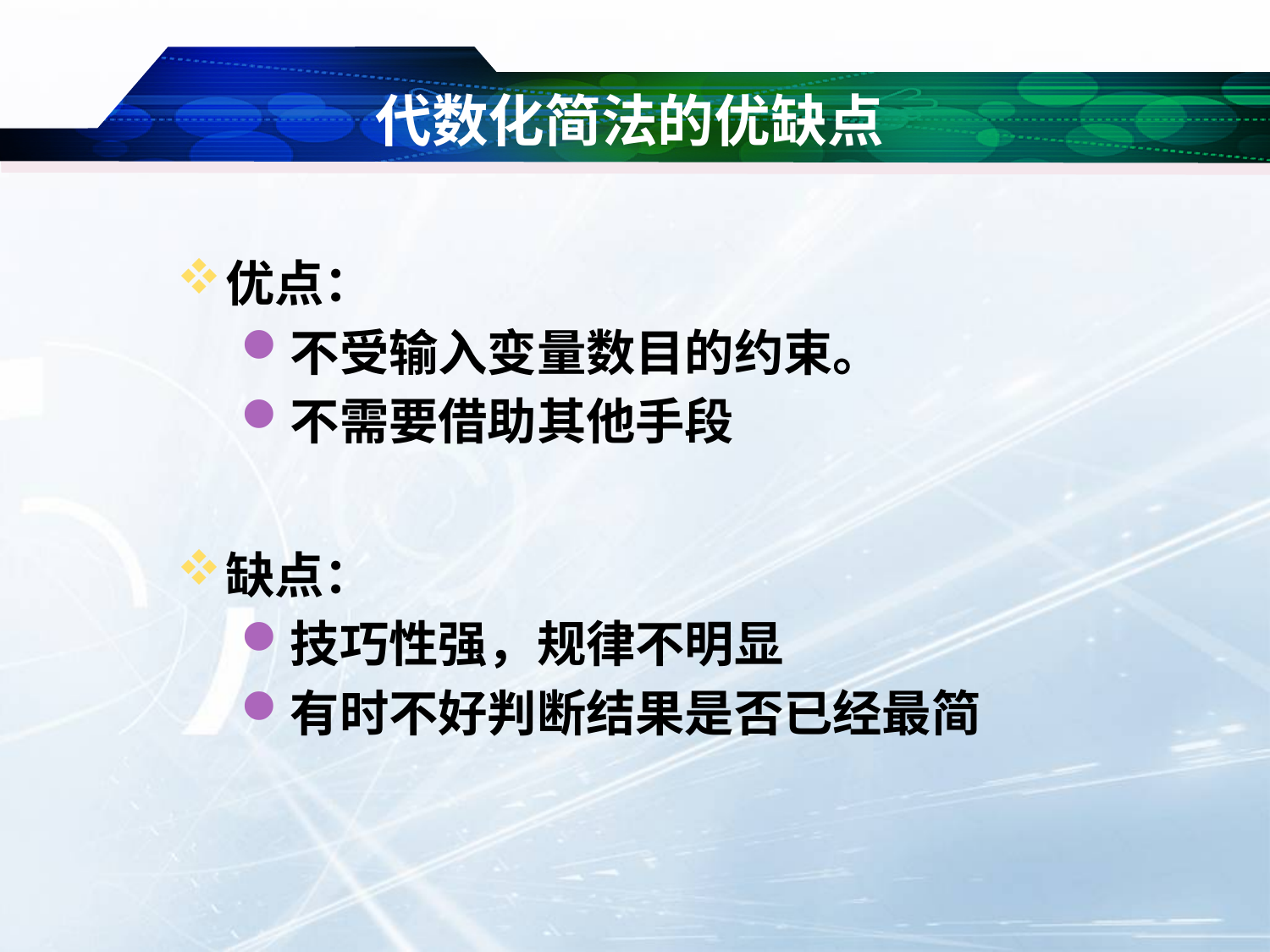

# 代数化简法的优缺点
优点：
不受输入变量数目的约束。
不需要借助其他手段

缺点：
技巧性强，规律不明显
有时不好判断结果是否已经最简